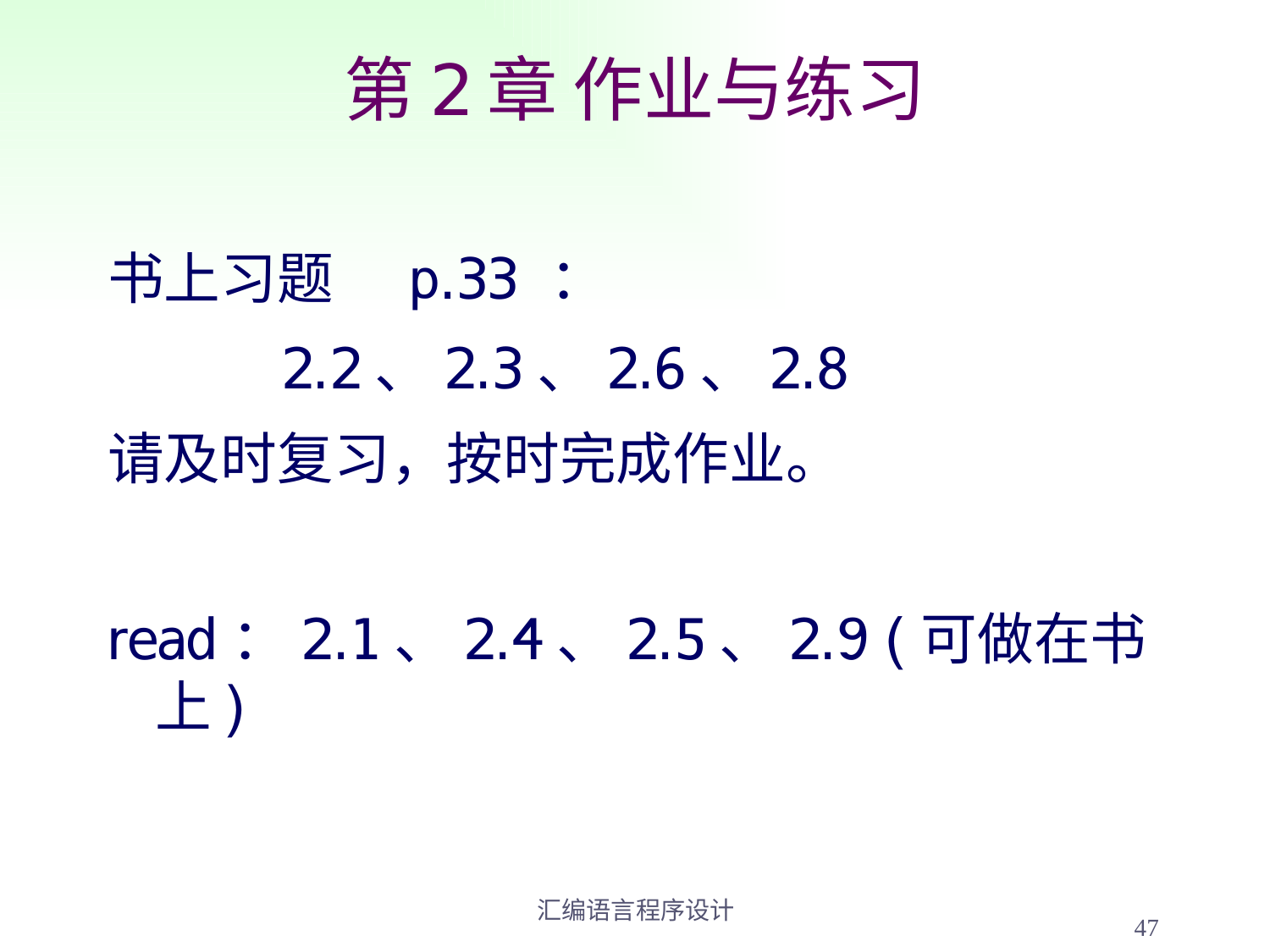

# 第2章 作业与练习
书上习题	p.33 ：
		2.2、2.3、2.6、2.8
请及时复习，按时完成作业。

read：2.1、2.4、2.5、2.9 (可做在书上)

47
汇编语言程序设计